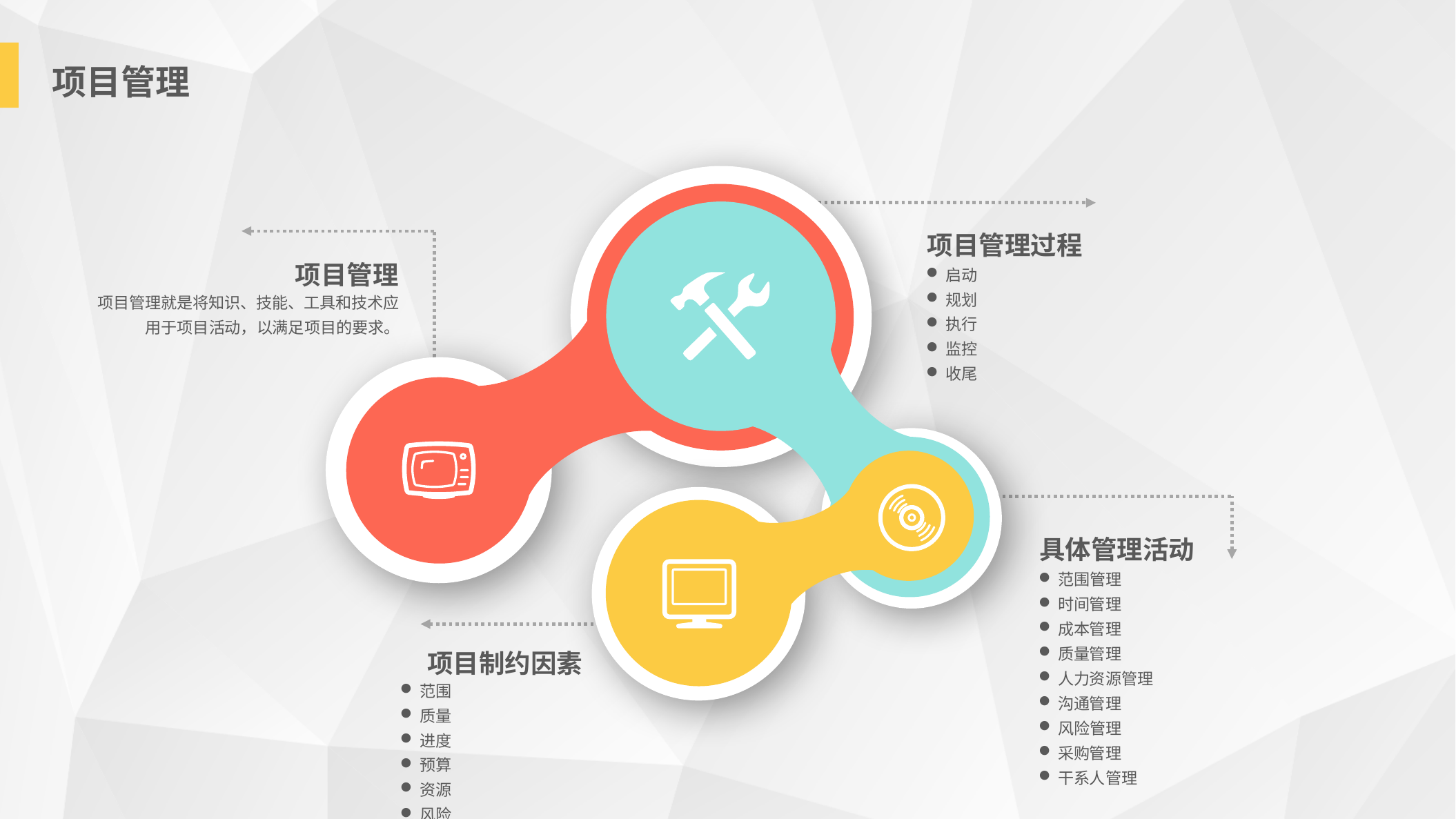

项目管理

项目管理过程
启动
规划
执行
监控
收尾
项目管理
项目管理就是将知识、技能、工具和技术应用于项目活动，以满足项目的要求。
具体管理活动
范围管理
时间管理
成本管理
质量管理
人力资源管理
沟通管理
风险管理
采购管理
干系人管理
项目制约因素
范围
质量
进度
预算
资源
风险